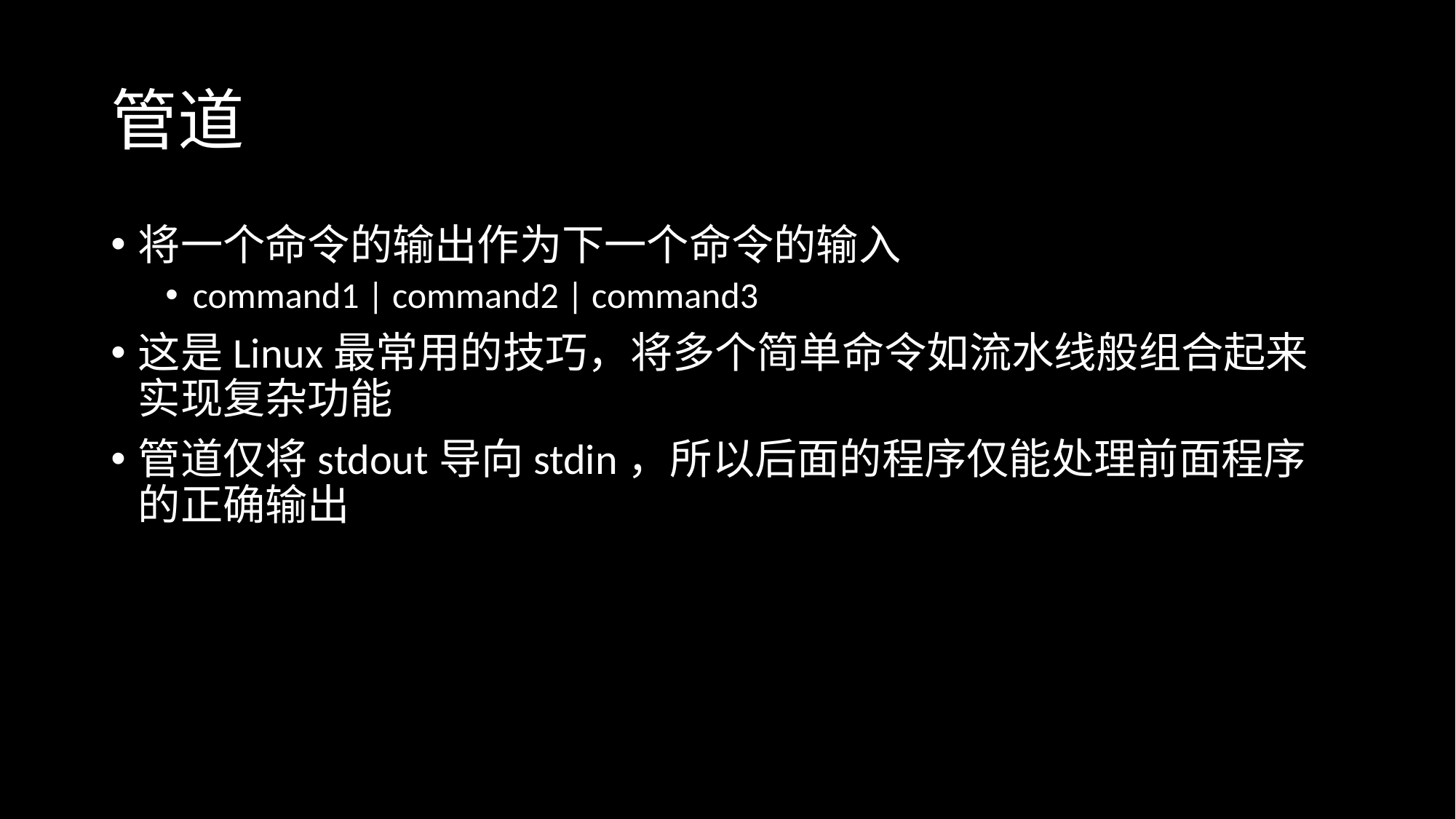

# 管道
将一个命令的输出作为下一个命令的输入
command1 | command2 | command3
这是Linux最常用的技巧，将多个简单命令如流水线般组合起来实现复杂功能
管道仅将stdout导向stdin，所以后面的程序仅能处理前面程序的正确输出